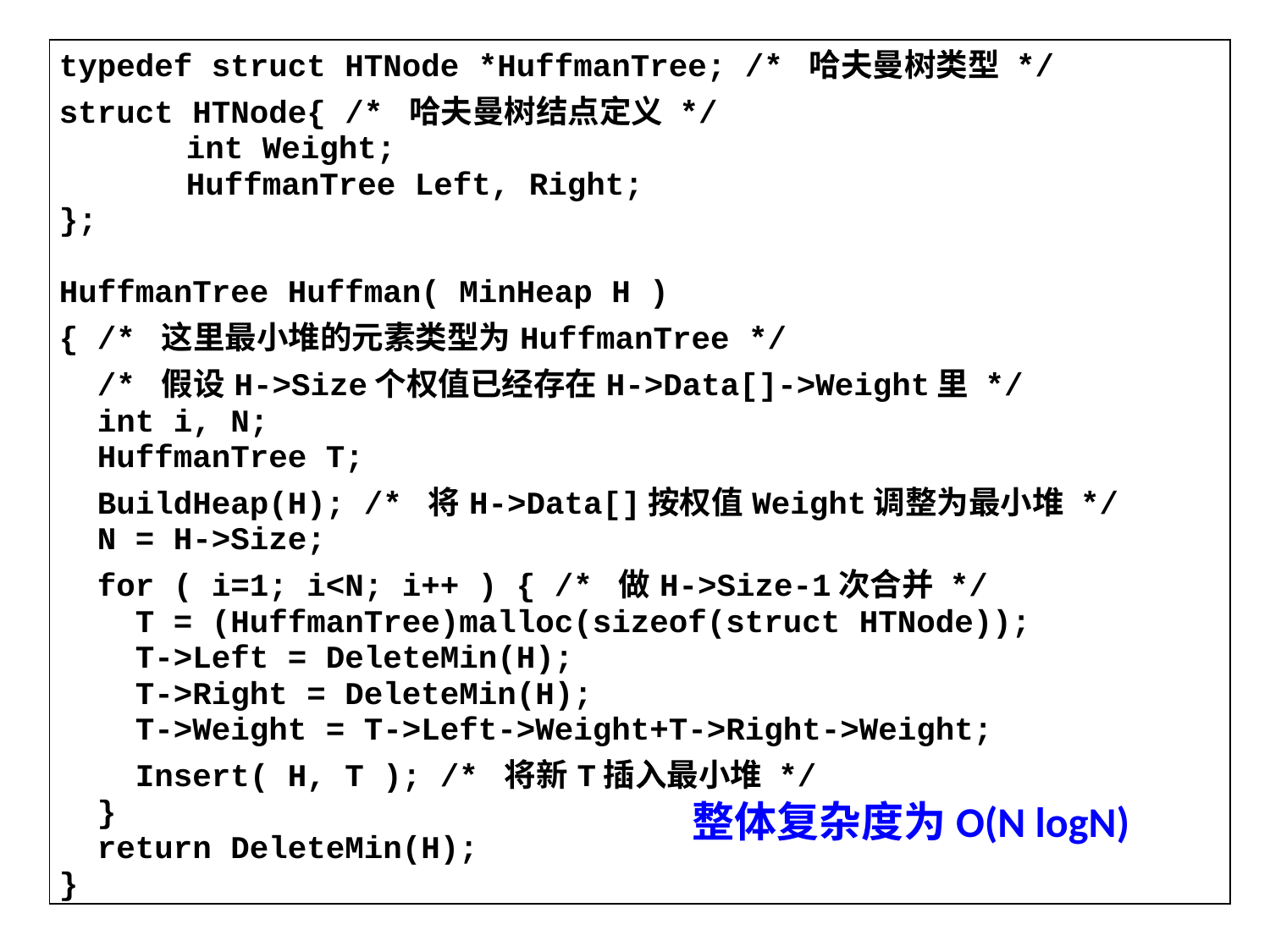

| typedef struct HTNode \*HuffmanTree; /\* 哈夫曼树类型 \*/ struct HTNode{ /\* 哈夫曼树结点定义 \*/ int Weight; HuffmanTree Left, Right; }; HuffmanTree Huffman( MinHeap H ) { /\* 这里最小堆的元素类型为HuffmanTree \*/ /\* 假设H->Size个权值已经存在H->Data[]->Weight里 \*/ int i, N; HuffmanTree T; BuildHeap(H); /\* 将H->Data[]按权值Weight调整为最小堆 \*/ N = H->Size; for ( i=1; i<N; i++ ) { /\* 做H->Size-1次合并 \*/ T = (HuffmanTree)malloc(sizeof(struct HTNode)); T->Left = DeleteMin(H); T->Right = DeleteMin(H); T->Weight = T->Left->Weight+T->Right->Weight; Insert( H, T ); /\* 将新T插入最小堆 \*/ } return DeleteMin(H); } |
| --- |
整体复杂度为O(N logN)